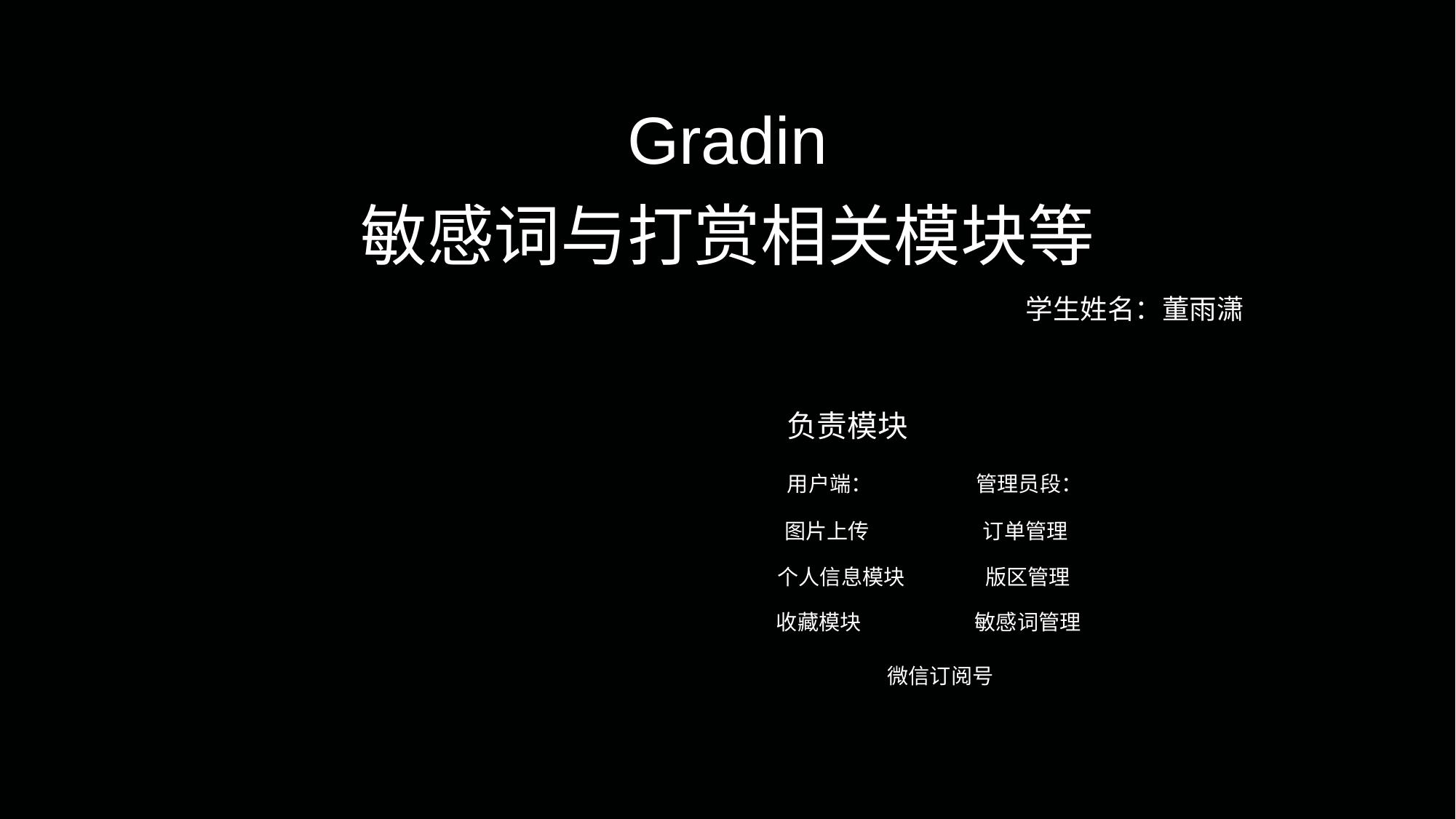

# Gradin 敏感词与打赏相关模块等
      学生姓名：董雨潇
                                      负责模块
                                                                  用户端：                      管理员段：
                                                                                   图片上传                        订单管理
                                                                                  个人信息模块                 版区管理
                                                                                      收藏模块                        敏感词管理
                                                                                                                             微信订阅号